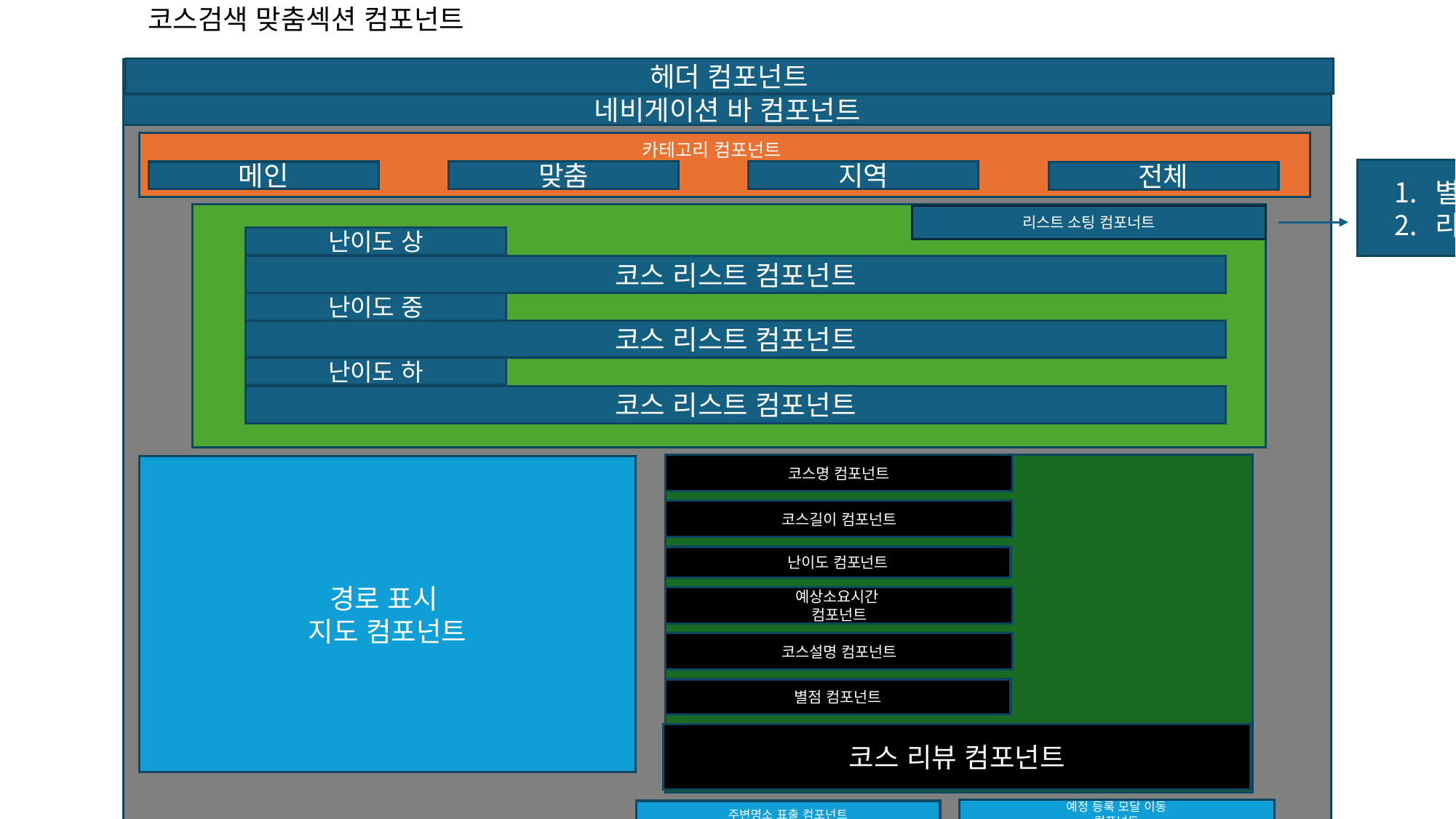

코스검색 맞춤섹션 컴포넌트

헤더 컴포넌트
네비게이션 바 컴포넌트

카테고리 컴포넌트

별점 높은 순
리뷰 많은 순
맞춤
지역
메인
전체

리스트 소팅 컴포너트
난이도 상
코스 리스트 컴포넌트
난이도 중
코스 리스트 컴포넌트
난이도 하
코스 리스트 컴포넌트

코스명 컴포넌트
경로 표시
지도 컴포넌트
코스길이 컴포넌트
난이도 컴포넌트
예상소요시간
컴포넌트
코스설명 컴포넌트
별점 컴포넌트
코스 리뷰 컴포넌트
예정 등록 모달 이동
컴포넌트
주변명소 표출 컴포넌트